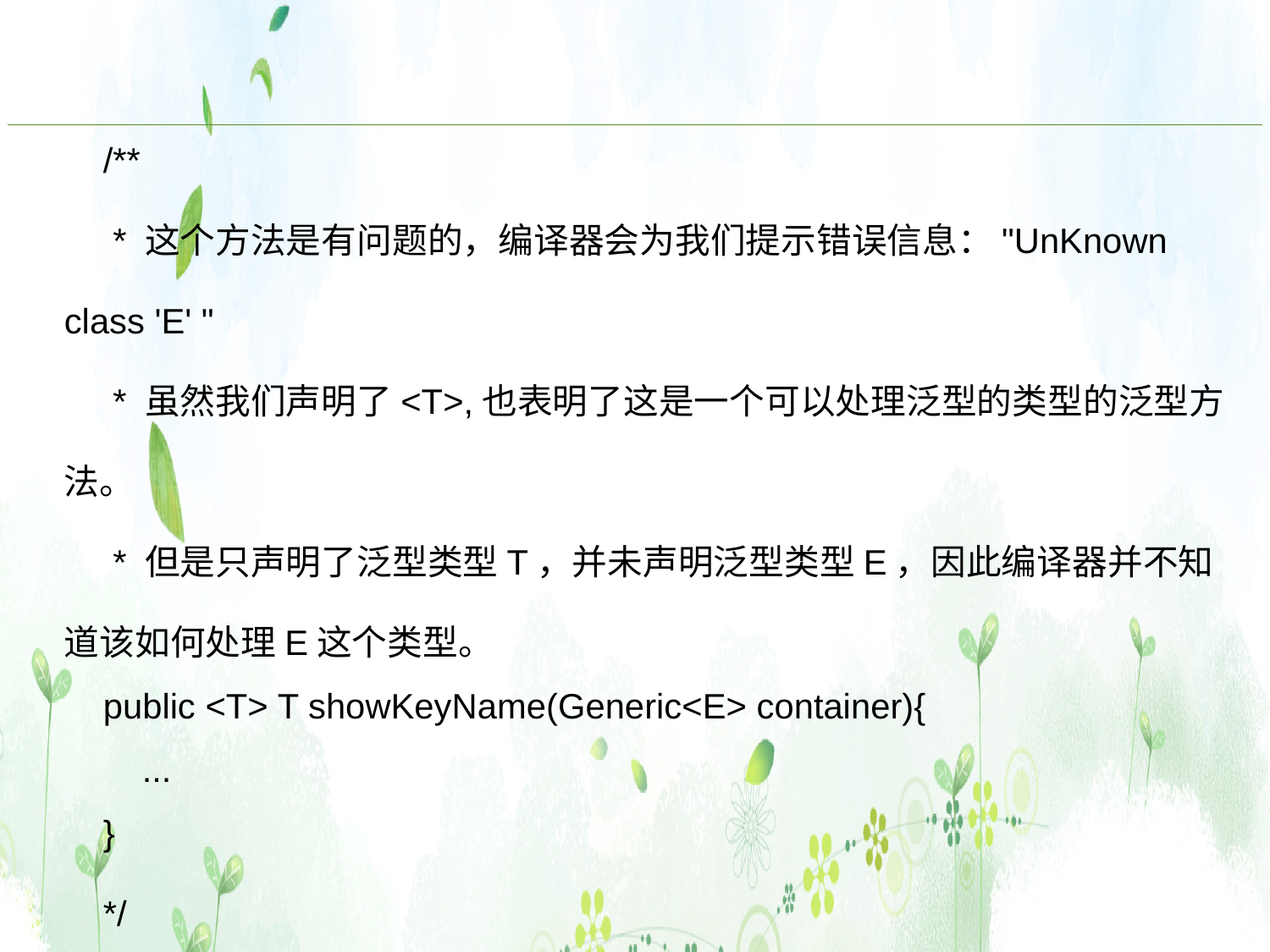

/**
     * 这个方法是有问题的，编译器会为我们提示错误信息："UnKnown class 'E' "
     * 虽然我们声明了<T>,也表明了这是一个可以处理泛型的类型的泛型方法。
     * 但是只声明了泛型类型T，并未声明泛型类型E，因此编译器并不知道该如何处理E这个类型。
    public <T> T showKeyName(Generic<E> container){
        ...
    }
    */
接下页